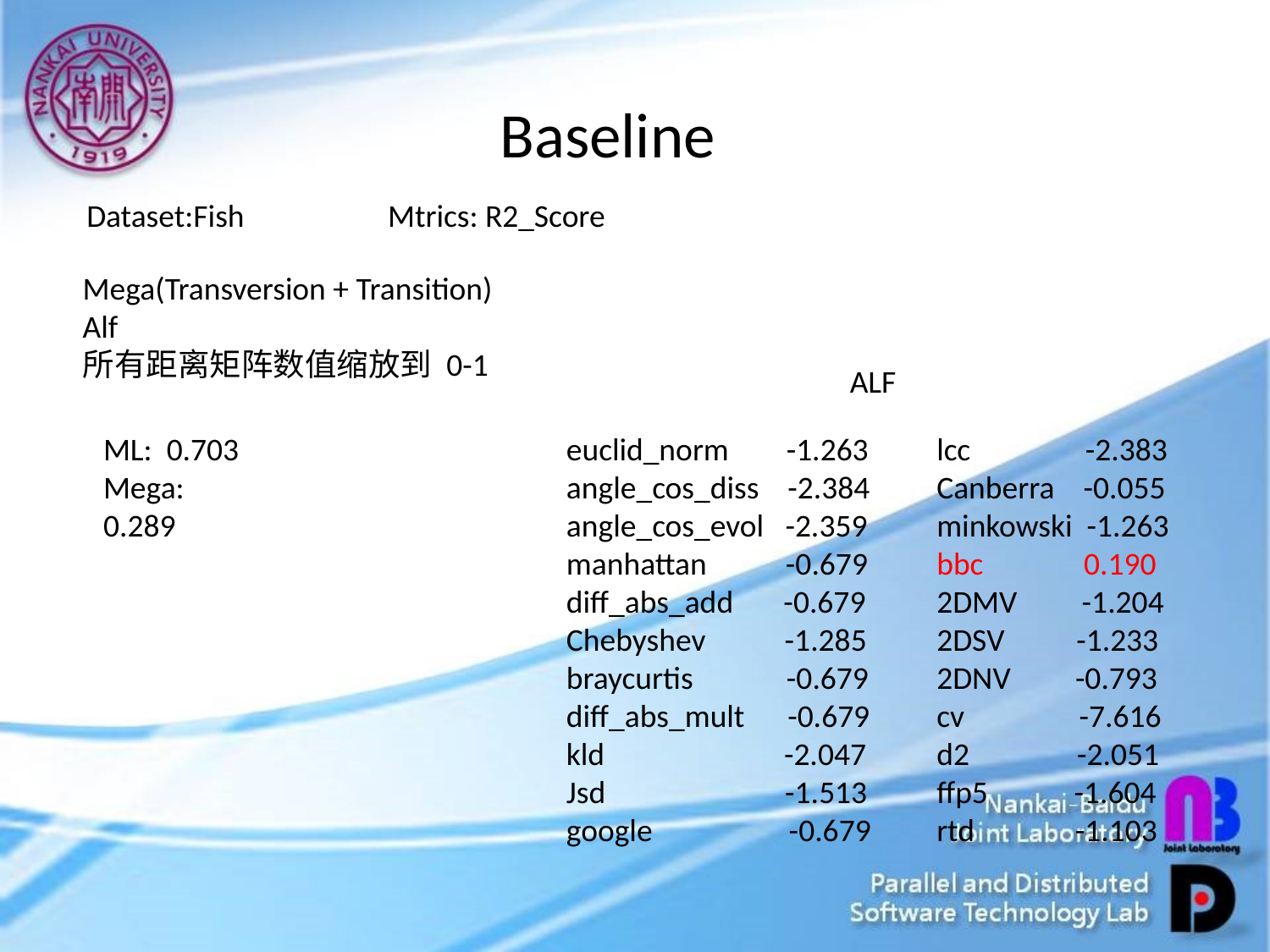

Baseline
Dataset:Fish                    Mtrics: R2_Score
Mega(Transversion + Transition)
Alf
所有距离矩阵数值缩放到 0-1
ALF
ML:  0.703
Mega: 0.289

euclid_norm        -1.263
angle_cos_diss    -2.384
angle_cos_evol   -2.359
manhattan           -0.679
diff_abs_add       -0.679
Chebyshev           -1.285
braycurtis             -0.679
diff_abs_mult      -0.679
kld                         -2.047
Jsd                         -1.513
google                   -0.679
lcc                -2.383
Canberra    -0.055
minkowski  -1.263
bbc              0.190
2DMV         -1.204
2DSV          -1.233
2DNV         -0.793
cv                -7.616
d2               -2.051
ffp5            -1.604
rtd              -1.103